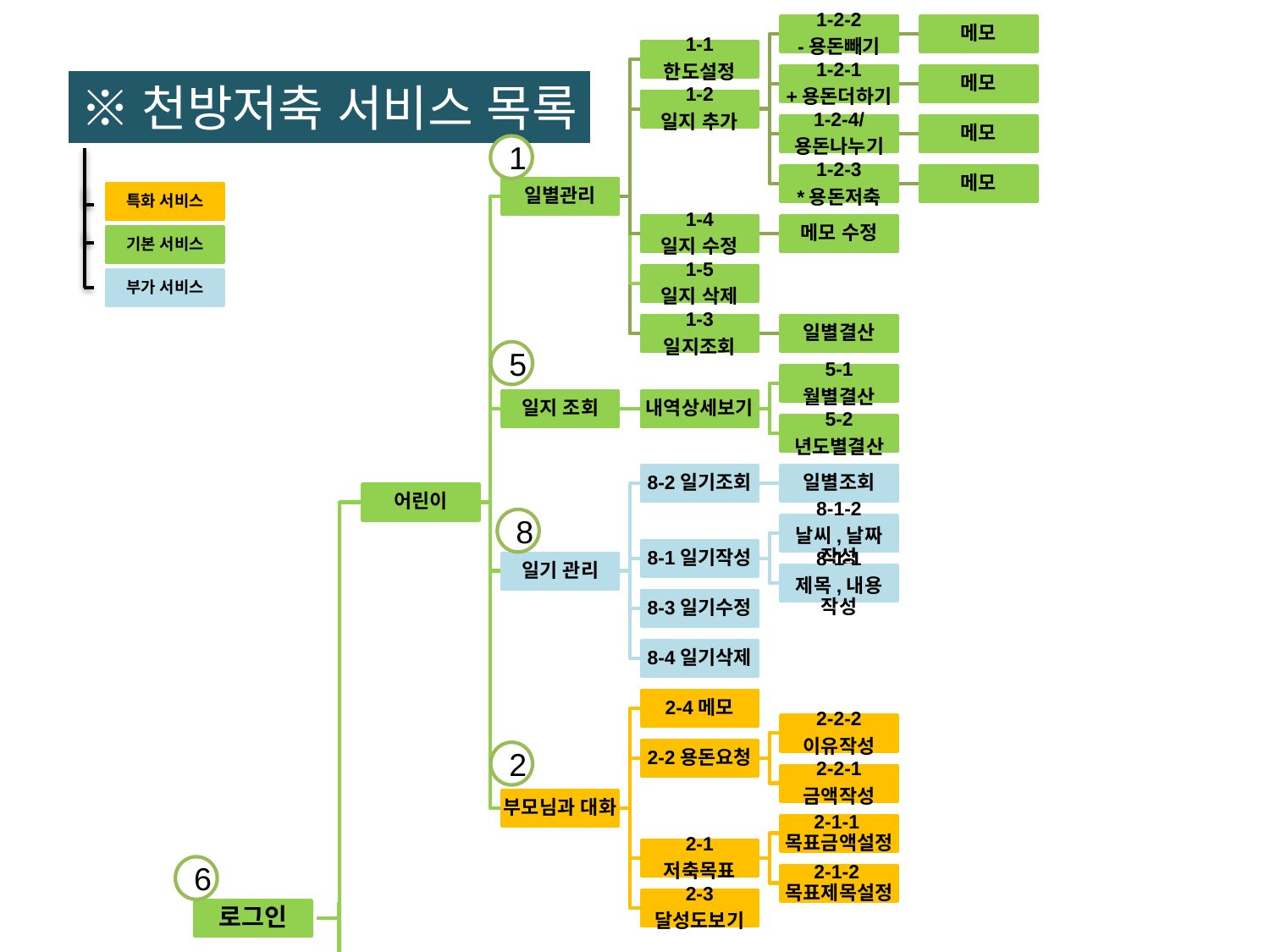

1-2-2
-용돈빼기
메모

1-1
한도설정

1-2-1
+용돈더하기
메모

1-2
일지 추가

1-2-4/
용돈나누기
메모

1-2-3
*용돈저축
메모

일별관리

1-4
일지 수정
메모 수정

1-5
일지 삭제
1-3
일지조회
일별결산

5-1
월별결산

일지 조회
내역상세보기

5-2
년도별결산
8-2일기조회
일별조회

어린이

8-1-2
날씨,날짜 작성

8-1일기작성

8-1-1
제목,내용 작성

8-3일기수정
8-4일기삭제
2-4메모

2-2-2
이유작성

2-2용돈요청

2-2-1
금액작성
부모님과 대화

2-1-1목표금액설정

2-1
저축목표

2-1-2목표제목설정
2-3
달성도보기
로그인

일기 관리
※천방저축 서비스 목록
1
특화 서비스
기본 서비스
부가 서비스
5
8
2
6